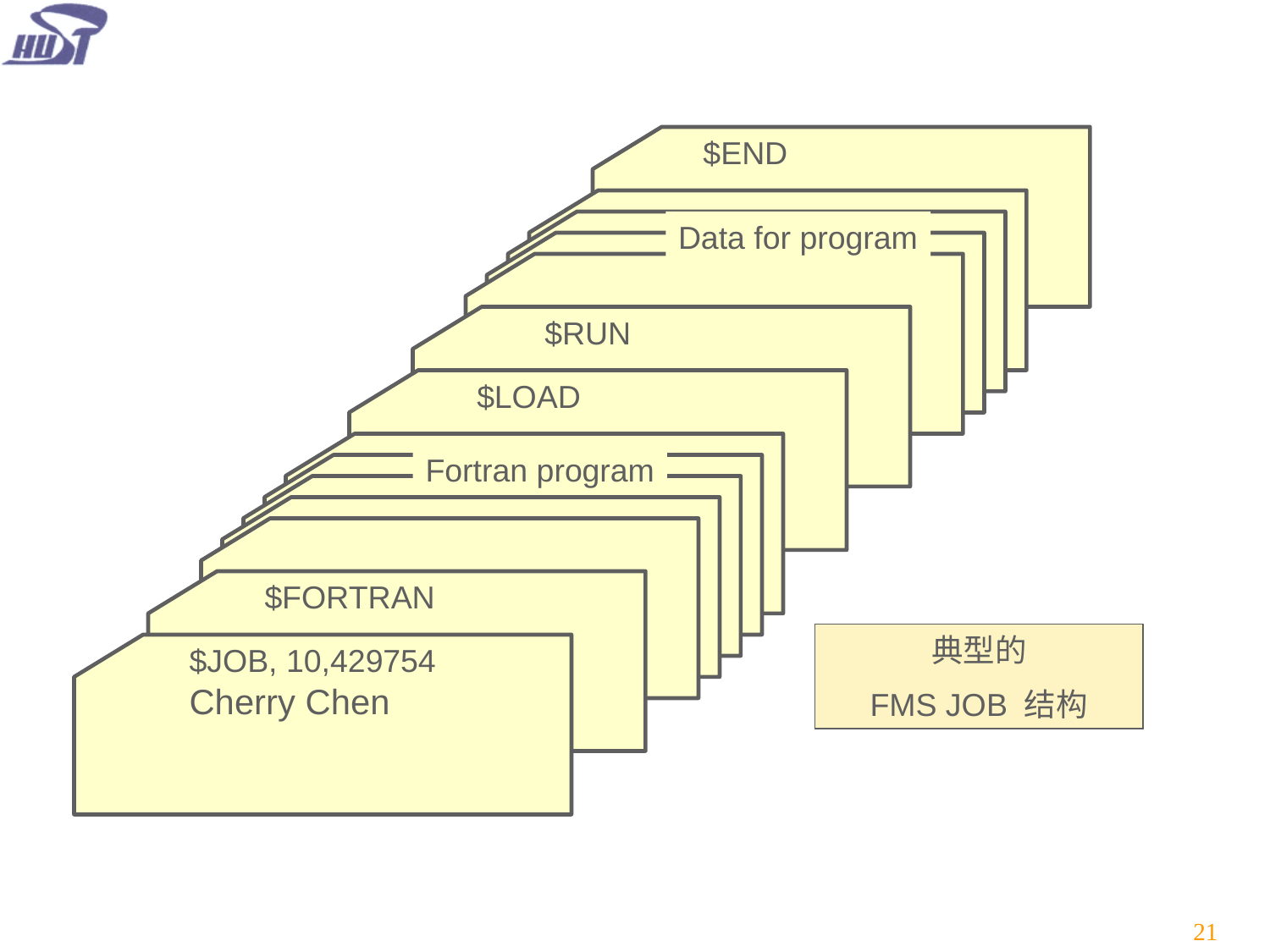

$END

Data for program

$RUN

$LOAD

Fortran program

$FORTRAN
典型的
FMS JOB 结构

$JOB, 10,429754
Cherry Chen
21